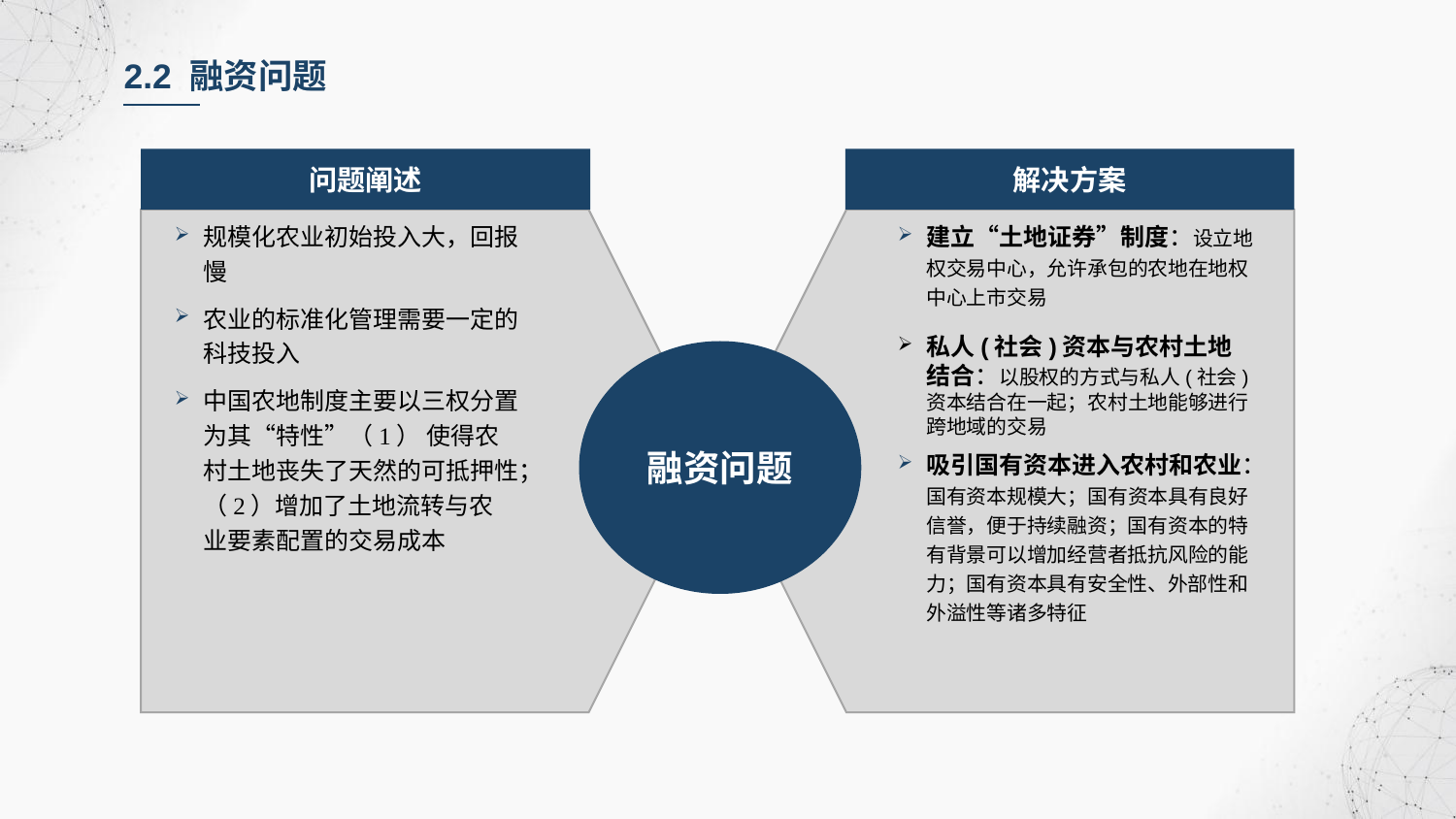

2.2 融资问题
问题阐述
解决方案
规模化农业初始投入大，回报慢
农业的标准化管理需要一定的科技投入
中国农地制度主要以三权分置为其“特性”（1） 使得农村土地丧失了天然的可抵押性；（2）增加了土地流转与农 业要素配置的交易成本
建立“土地证券”制度：设立地权交易中心，允许承包的农地在地权中心上市交易
私人(社会)资本与农村土地结合：以股权的方式与私人(社会)资本结合在一起；农村土地能够进行跨地域的交易
吸引国有资本进入农村和农业：国有资本规模大；国有资本具有良好信誉，便于持续融资；国有资本的特有背景可以增加经营者抵抗风险的能力；国有资本具有安全性、外部性和外溢性等诸多特征

融资问题